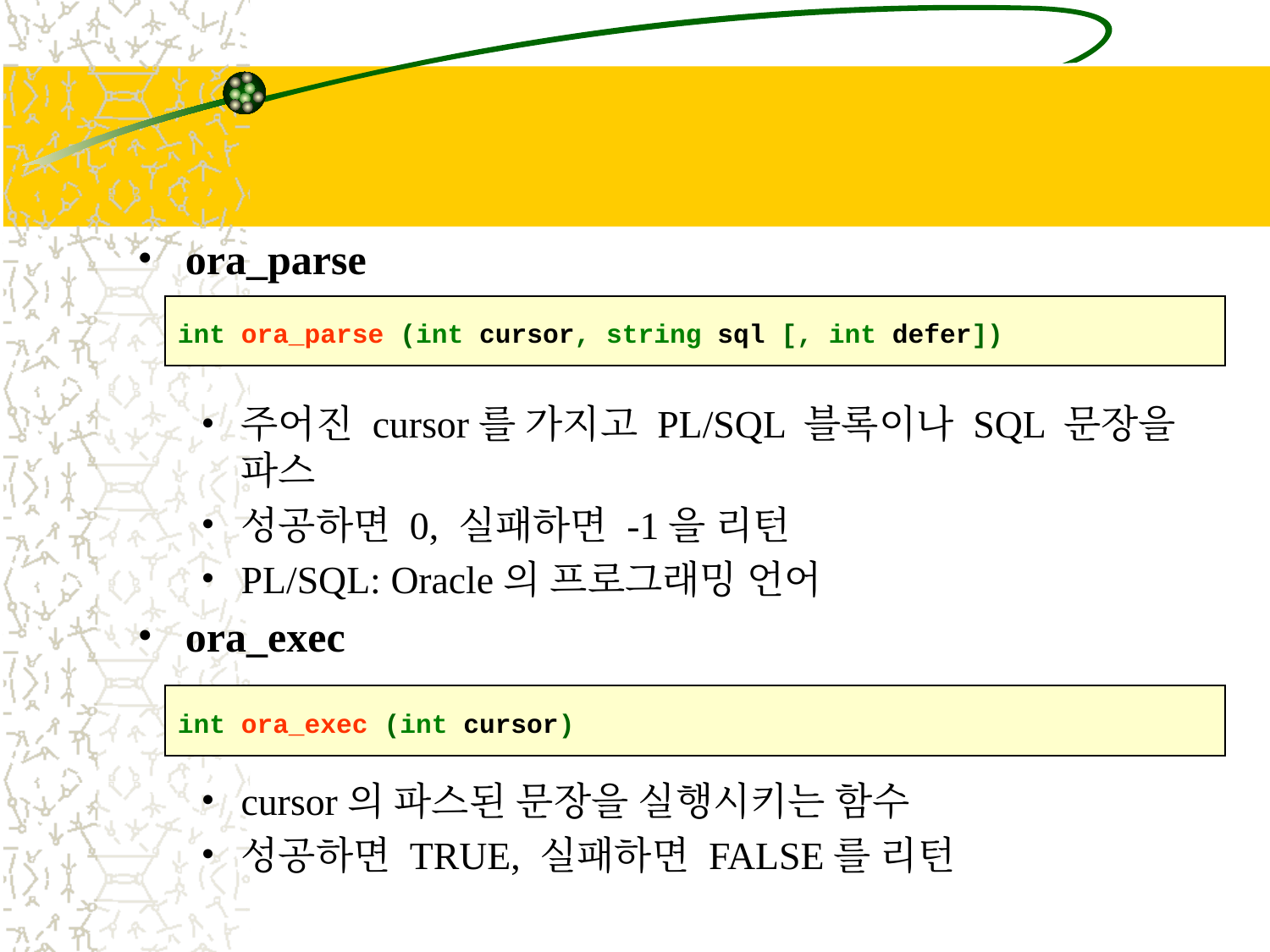

#
ora_parse

주어진 cursor를 가지고 PL/SQL 블록이나 SQL 문장을 파스
성공하면 0, 실패하면 -1을 리턴
PL/SQL: Oracle의 프로그래밍 언어
ora_exec

cursor의 파스된 문장을 실행시키는 함수
성공하면 TRUE, 실패하면 FALSE를 리턴
int ora_parse (int cursor, string sql [, int defer])
int ora_exec (int cursor)